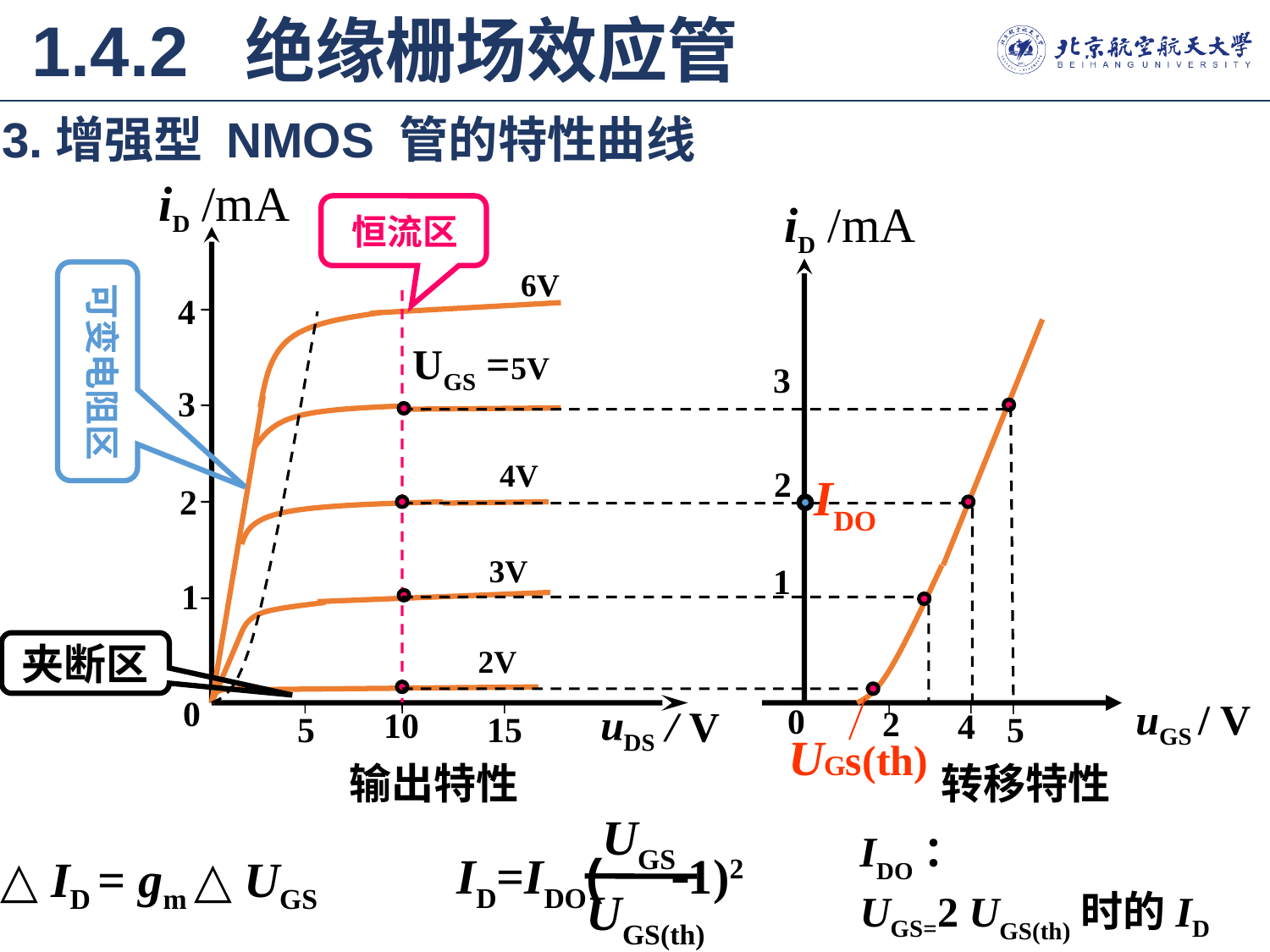

1.4.2  绝缘栅场效应管
3.增强型 NMOS 管的特性曲线
iD /mA
iD /mA

恒流区

6V

可变电阻区
4

UGS =5V
3
3

4V
2
IDO
2

3V
1

1

夹断区

2V

0

uGS / V
0
2
 uDS / V
10
4

5
5
15

UGs(th)
输出特性
转移特性
UGS
ID=IDO(     −1)2
UGS(th)

IDO：
UGS=2 UGS(th)时的ID
△ ID = gm △ UGS
19